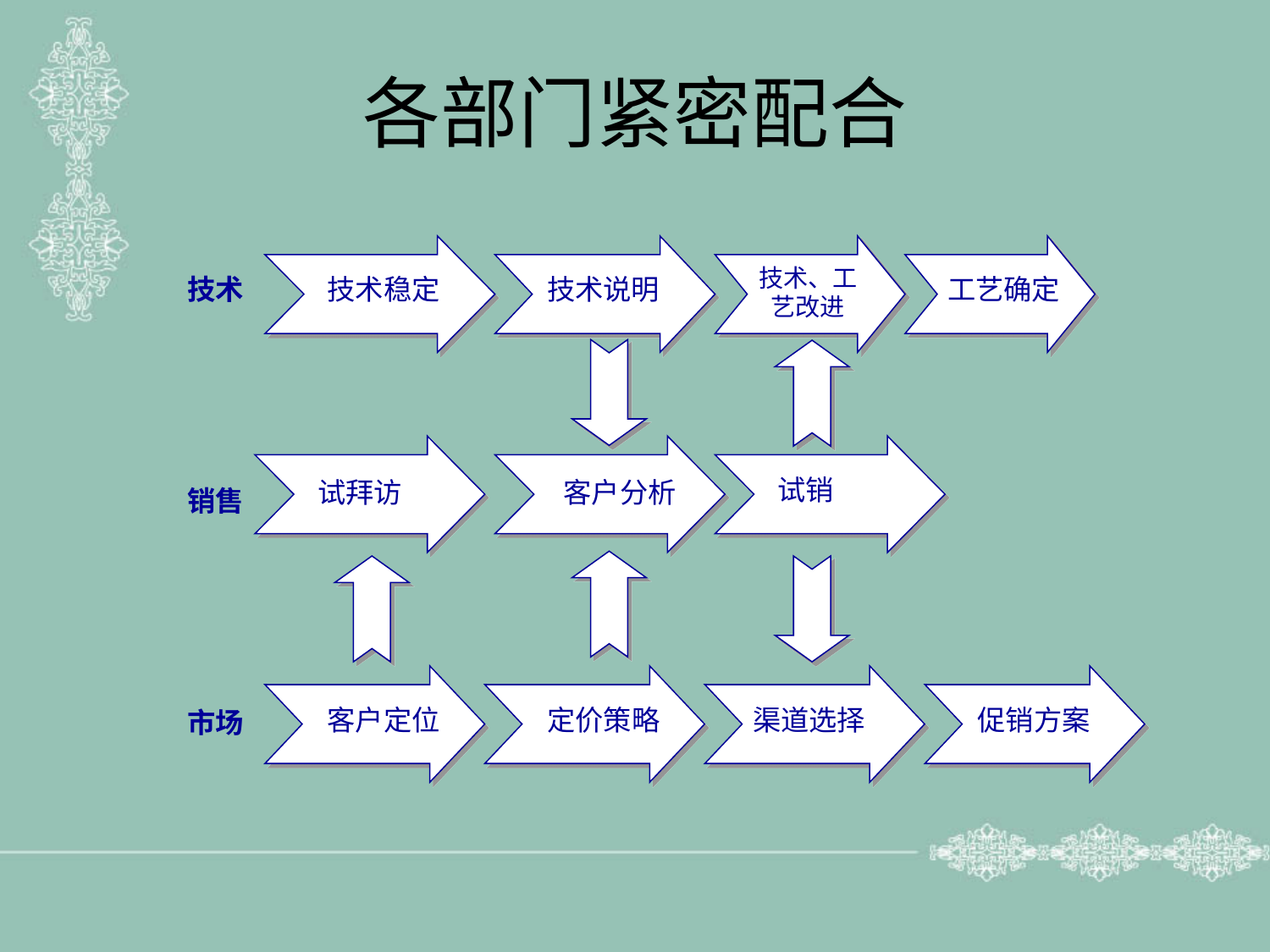

# 各部门紧密配合

技术、工艺改进
技术
技术稳定
技术说明
工艺确定

试销
试拜访
客户分析
销售

客户定位
定价策略
渠道选择
促销方案
市场